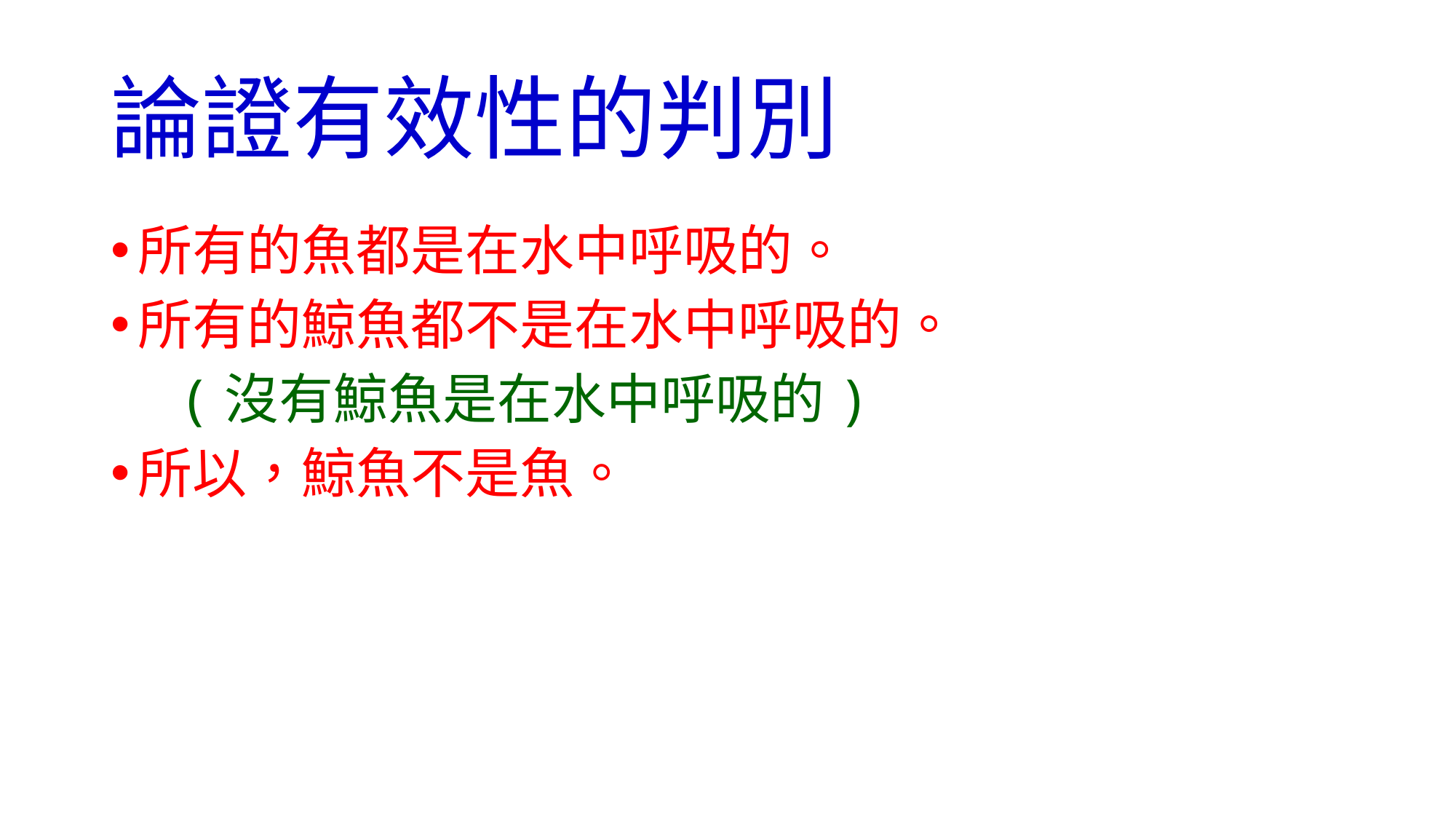

# 論證有效性的判別
所有的魚都是在水中呼吸的。
所有的鯨魚都不是在水中呼吸的。
　(沒有鯨魚是在水中呼吸的)
所以，鯨魚不是魚。